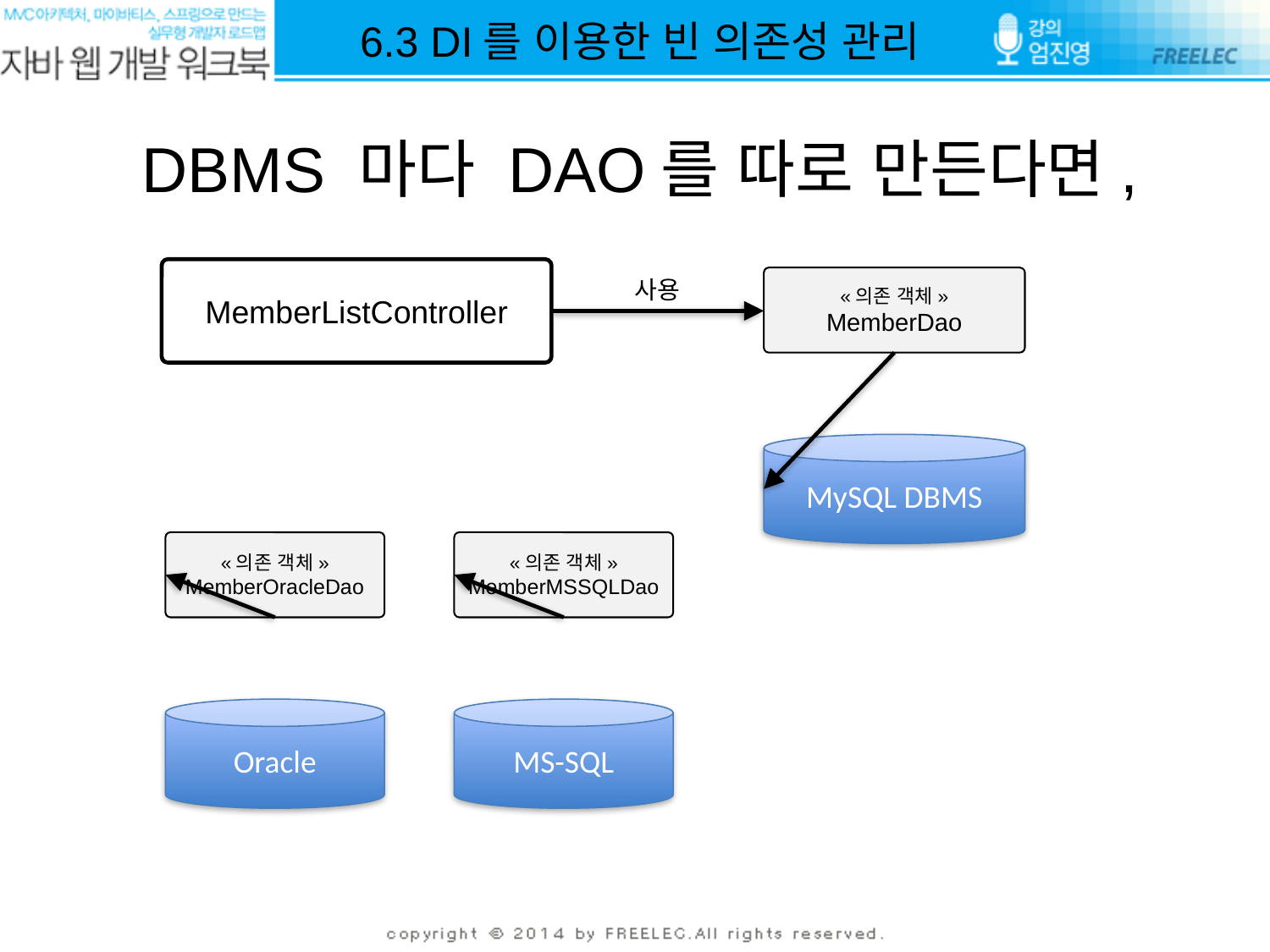

6.3 DI를 이용한 빈 의존성 관리
DBMS 마다 DAO를 따로 만든다면,
MemberListController
«의존 객체»
MemberDao
사용
MySQL DBMS
«의존 객체»
MemberOracleDao
«의존 객체»
MemberMSSQLDao
Oracle
MS-SQL